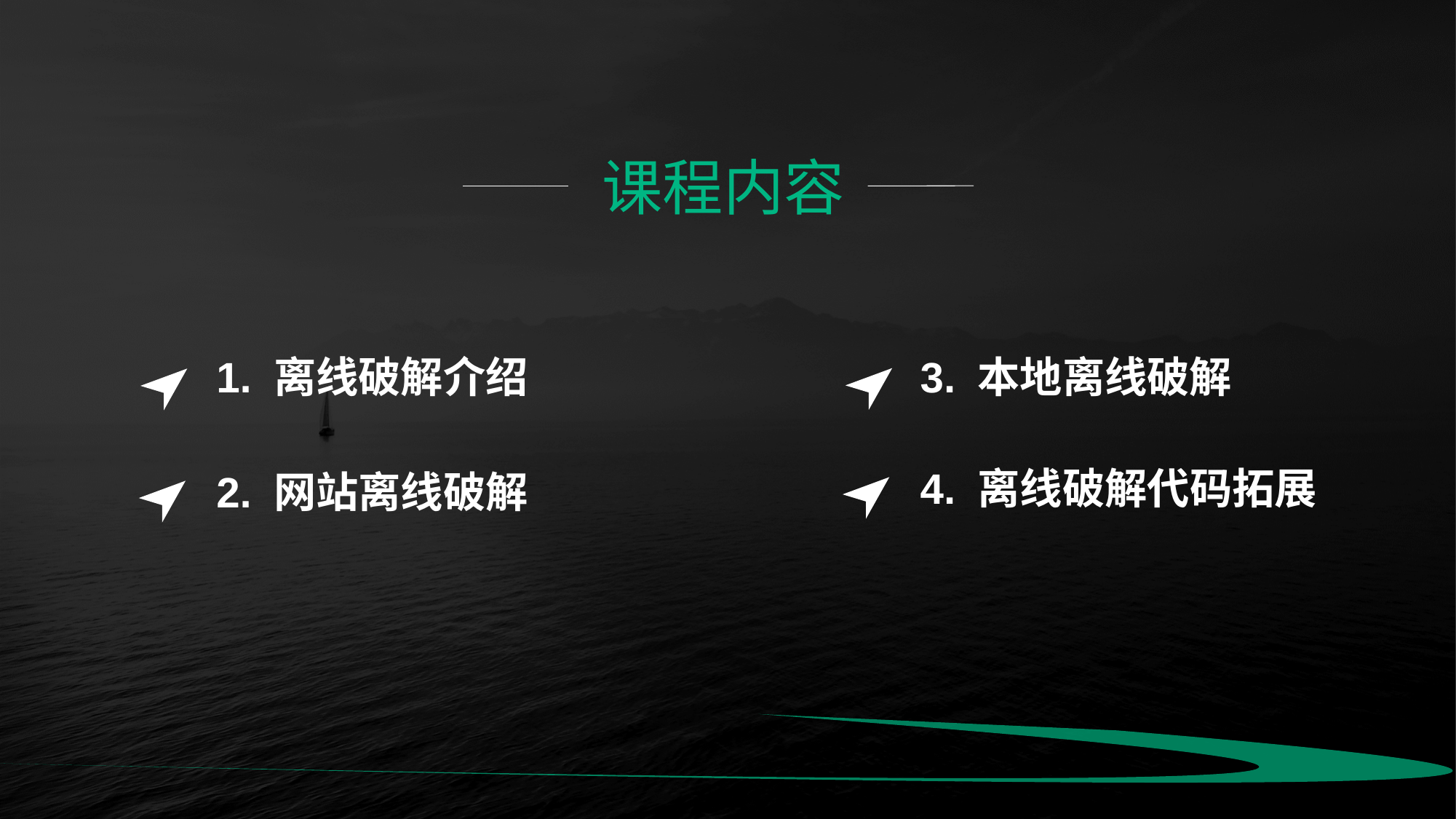

课程内容
3. 本地离线破解

4. 离线破解代码拓展

1. 离线破解介绍

2. 网站离线破解